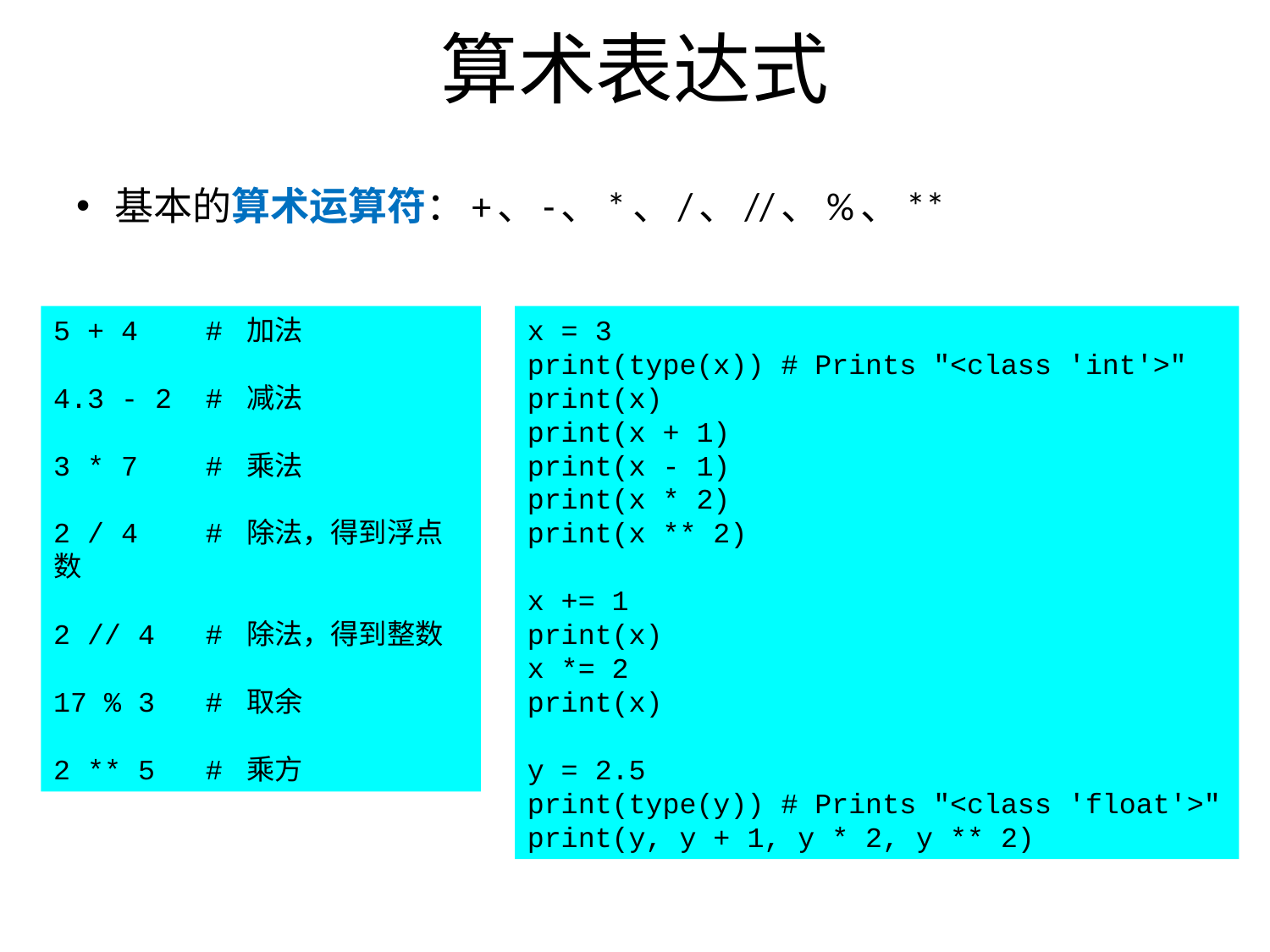

# 算术表达式
基本的算术运算符：+、-、*、/、//、%、**
5 + 4    # 加法

4.3 - 2  # 减法

3 * 7    # 乘法

2 / 4    # 除法，得到浮点数

2 // 4   # 除法，得到整数

17 % 3   # 取余

2 ** 5   # 乘方
x = 3
print(type(x)) # Prints "<class 'int'>"
print(x)
print(x + 1)
print(x - 1)
print(x * 2)
print(x ** 2)

x += 1
print(x)
x *= 2
print(x)

y = 2.5
print(type(y)) # Prints "<class 'float'>"
print(y, y + 1, y * 2, y ** 2)